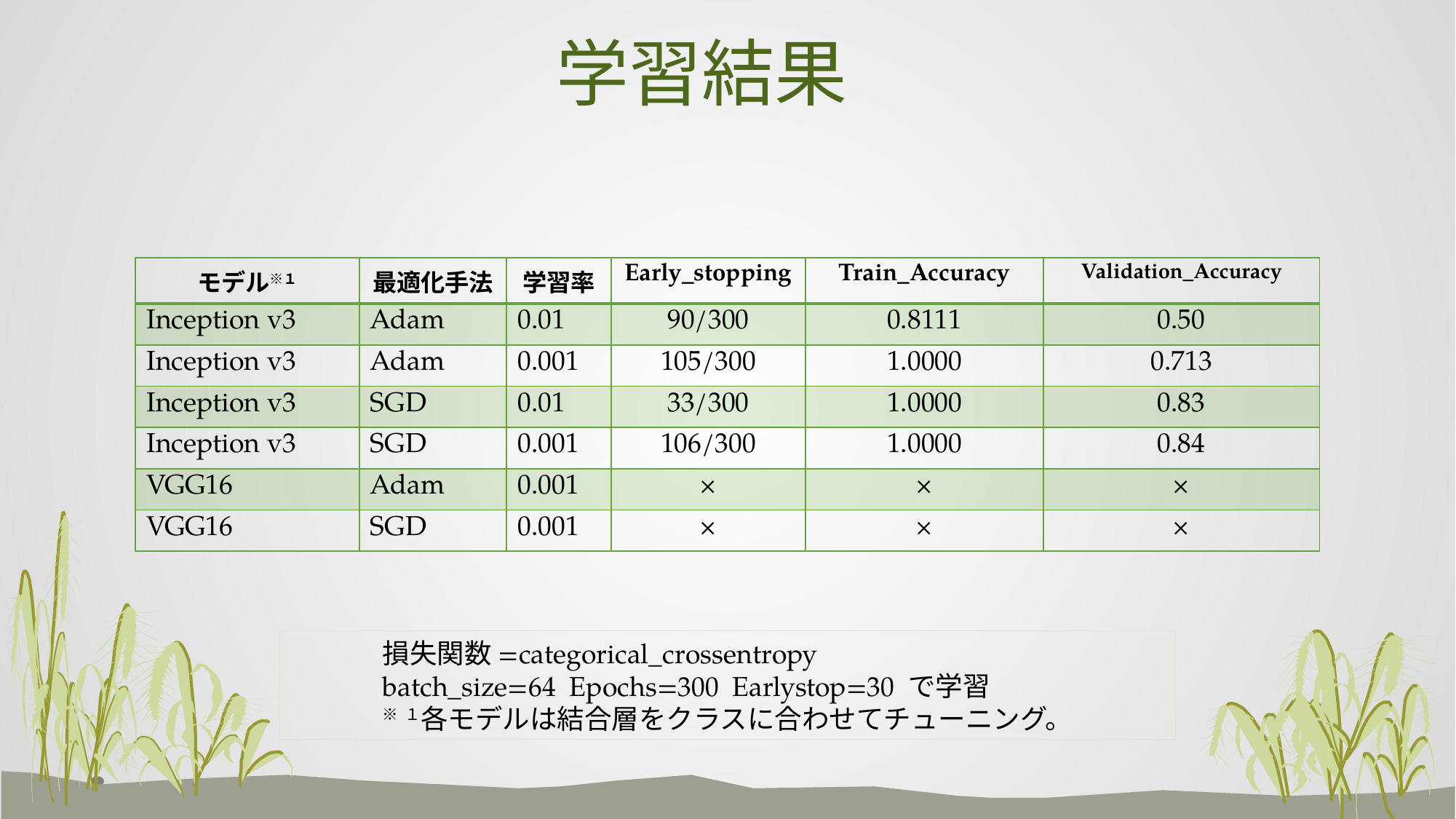

# 学習結果
| モデル※１ | 最適化手法 | 学習率 | Early\_stopping | Train\_Accuracy | Validation\_Accuracy |
| --- | --- | --- | --- | --- | --- |
| Inception v3 | Adam | 0.01 | 90/300 | 0.8111 | 0.50 |
| Inception v3 | Adam | 0.001 | 105/300 | 1.0000 | 0.713 |
| Inception v3 | SGD | 0.01 | 33/300 | 1.0000 | 0.83 |
| Inception v3 | SGD | 0.001 | 106/300 | 1.0000 | 0.84 |
| VGG16 | Adam | 0.001 | × | × | × |
| VGG16 | SGD | 0.001 | × | × | × |
損失関数=categorical_crossentropy
batch_size=64  Epochs=300  Earlystop=30 で学習
※１各モデルは結合層をクラスに合わせてチューニング。